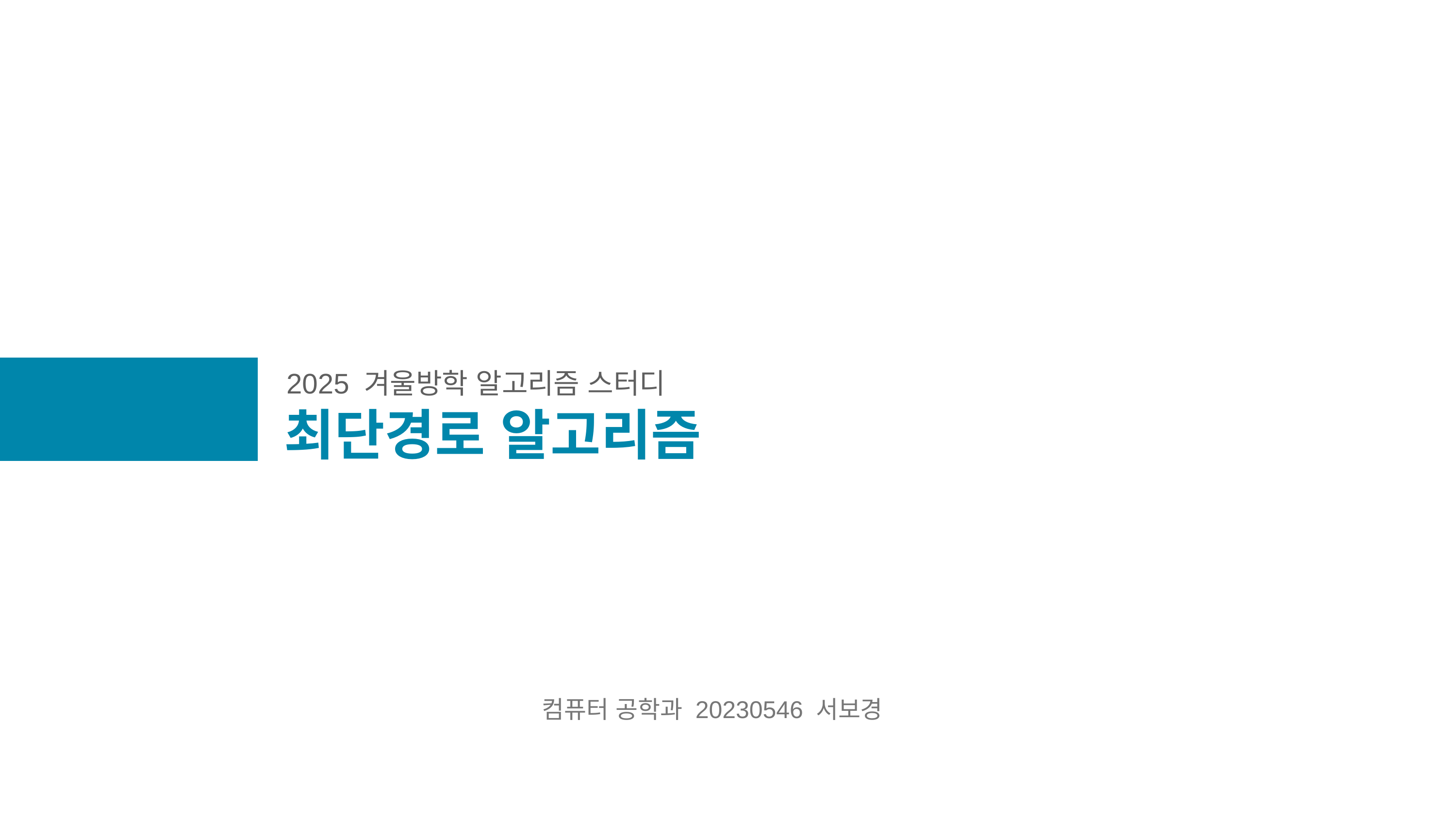

2025 겨울방학 알고리즘 스터디
# 최단경로 알고리즘
컴퓨터 공학과 20230546 서보경